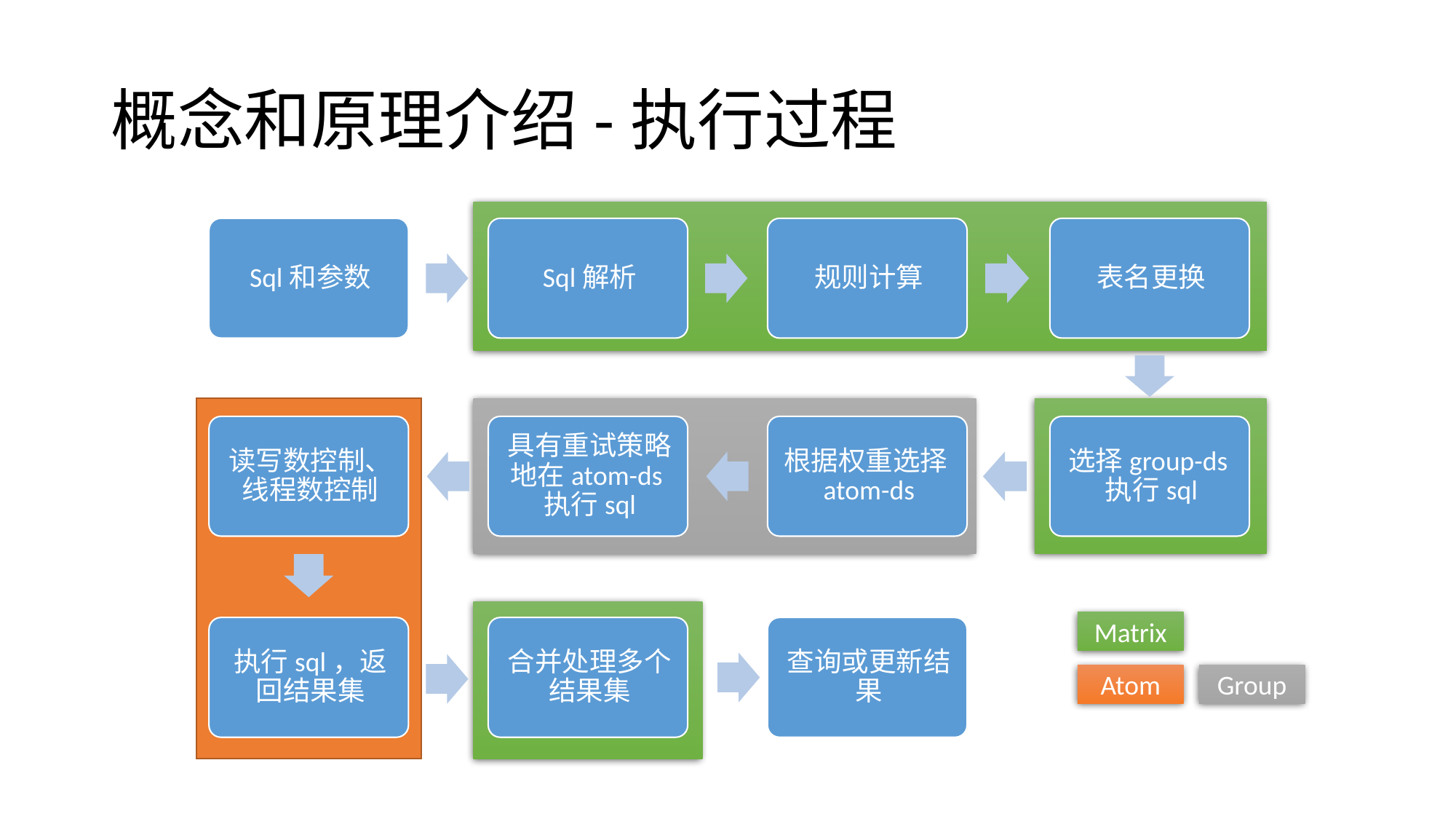

# 概念和原理介绍-执行过程

Sql和参数

Sql解析

规则计算

表名更换

选择group-ds执行sql

根据权重选择atom-ds

具有重试策略地在atom-ds执行sql

读写数控制、线程数控制

执行sql，返回结果集

合并处理多个结果集

查询或更新结果

Matrix
Atom
Group